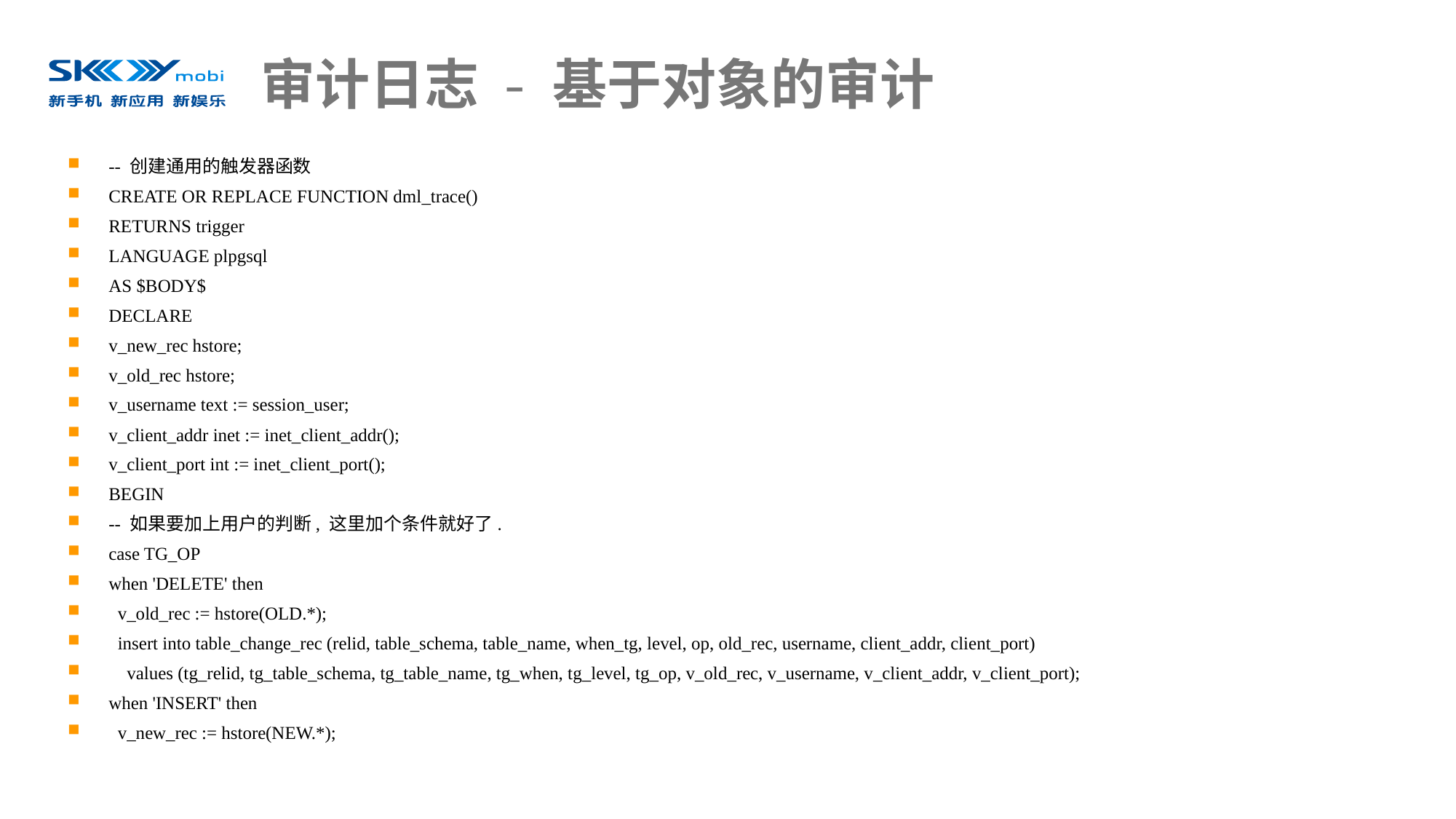

# 审计日志 - 基于对象的审计
-- 创建通用的触发器函数
CREATE OR REPLACE FUNCTION dml_trace()
RETURNS trigger
LANGUAGE plpgsql
AS $BODY$
DECLARE
v_new_rec hstore;
v_old_rec hstore;
v_username text := session_user;
v_client_addr inet := inet_client_addr();
v_client_port int := inet_client_port();
BEGIN
-- 如果要加上用户的判断, 这里加个条件就好了.
case TG_OP
when 'DELETE' then
  v_old_rec := hstore(OLD.*);
  insert into table_change_rec (relid, table_schema, table_name, when_tg, level, op, old_rec, username, client_addr, client_port)
    values (tg_relid, tg_table_schema, tg_table_name, tg_when, tg_level, tg_op, v_old_rec, v_username, v_client_addr, v_client_port);
when 'INSERT' then
  v_new_rec := hstore(NEW.*);